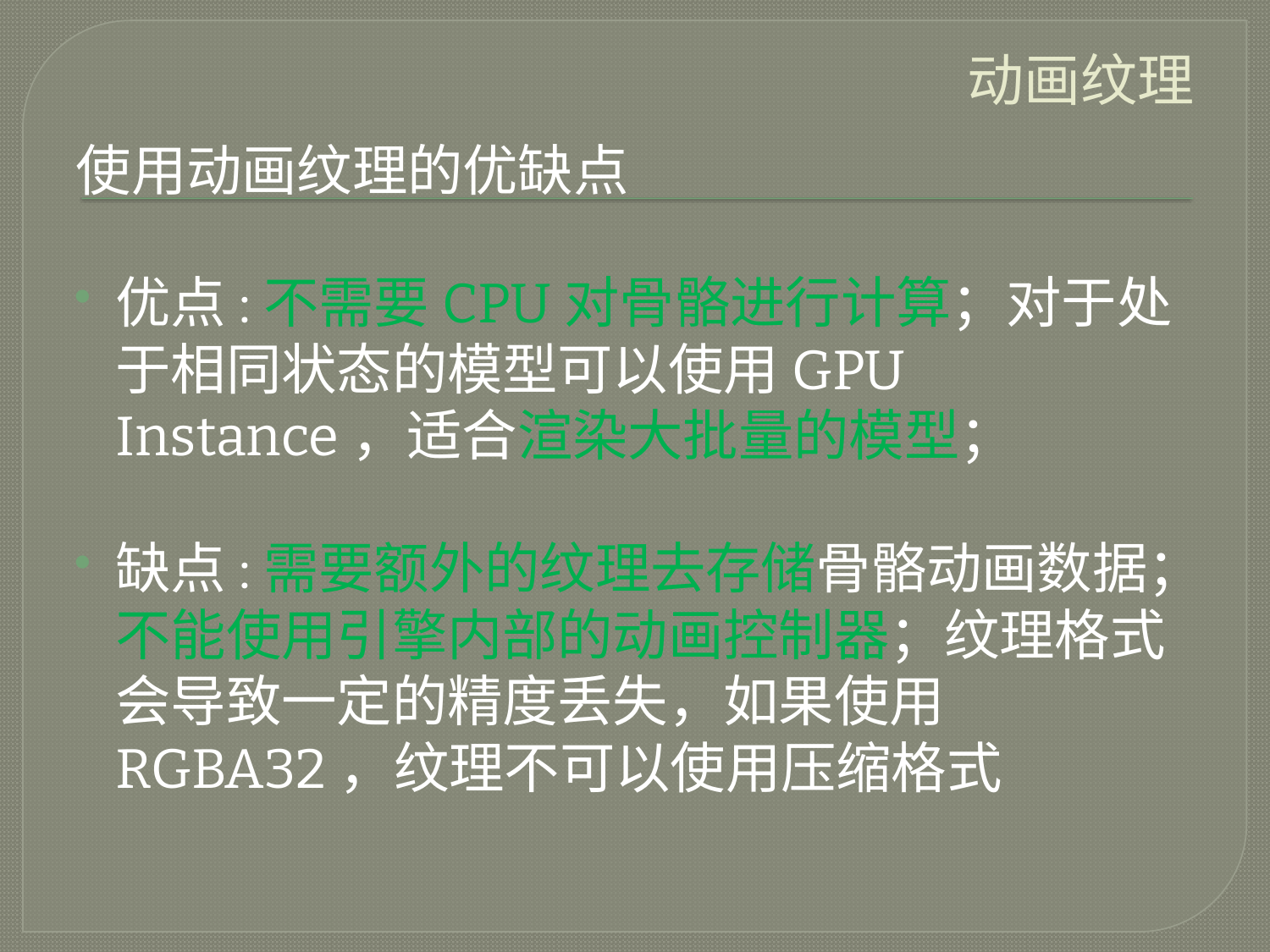

# 动画纹理
使用动画纹理的优缺点

优点:不需要CPU对骨骼进行计算；对于处于相同状态的模型可以使用GPU Instance，适合渲染大批量的模型；

缺点:需要额外的纹理去存储骨骼动画数据；不能使用引擎内部的动画控制器；纹理格式会导致一定的精度丢失，如果使用RGBA32，纹理不可以使用压缩格式